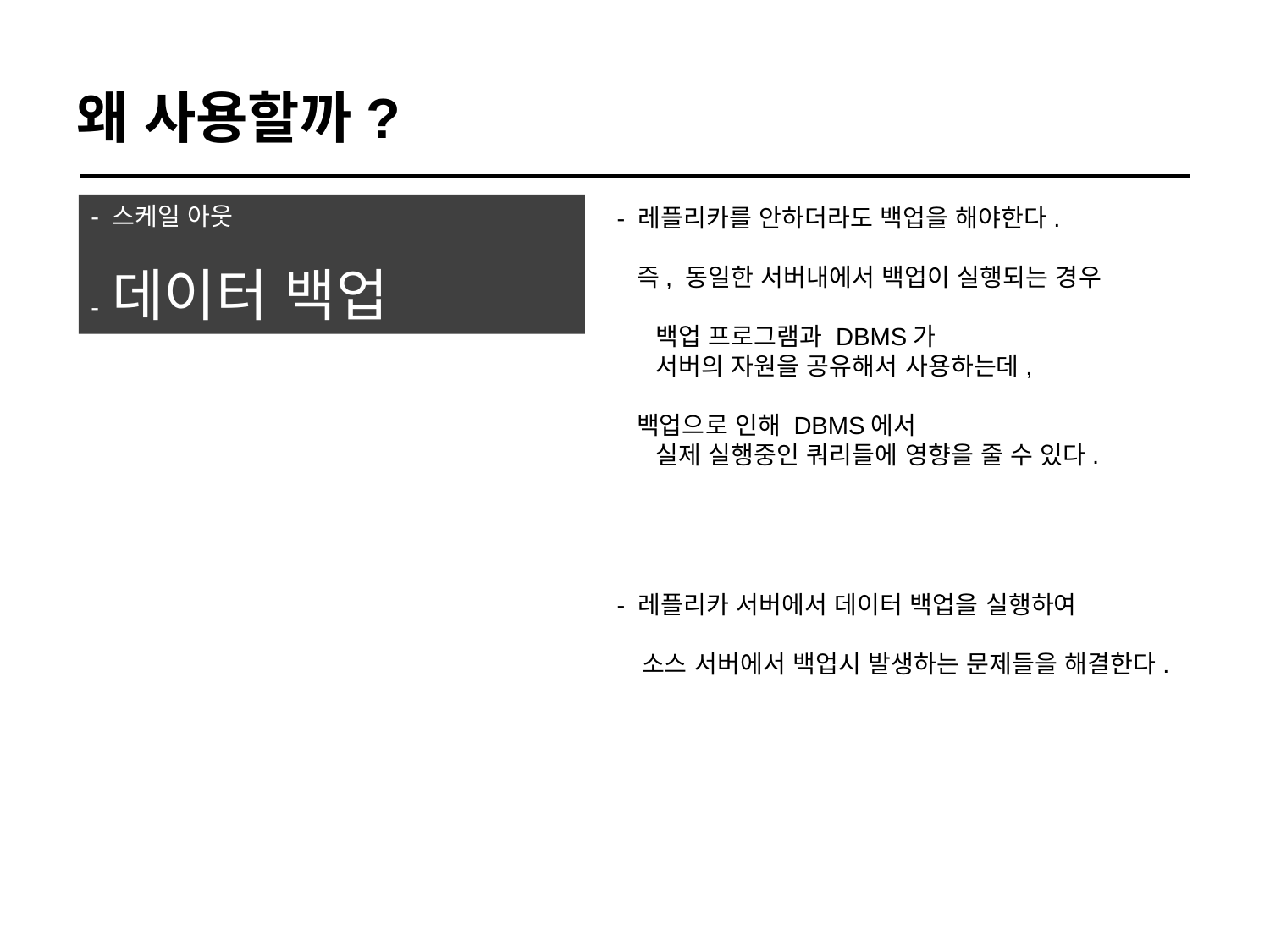

# 왜 사용할까?
- 스케일 아웃
- 데이터 백업
- 레플리카를 안하더라도 백업을 해야한다.
  즉, 동일한 서버내에서 백업이 실행되는 경우
  백업 프로그램과 DBMS가
  서버의 자원을 공유해서 사용하는데,
  백업으로 인해 DBMS에서
  실제 실행중인 쿼리들에 영향을 줄 수 있다.
- 레플리카 서버에서 데이터 백업을 실행하여
소스 서버에서 백업시 발생하는 문제들을 해결한다.